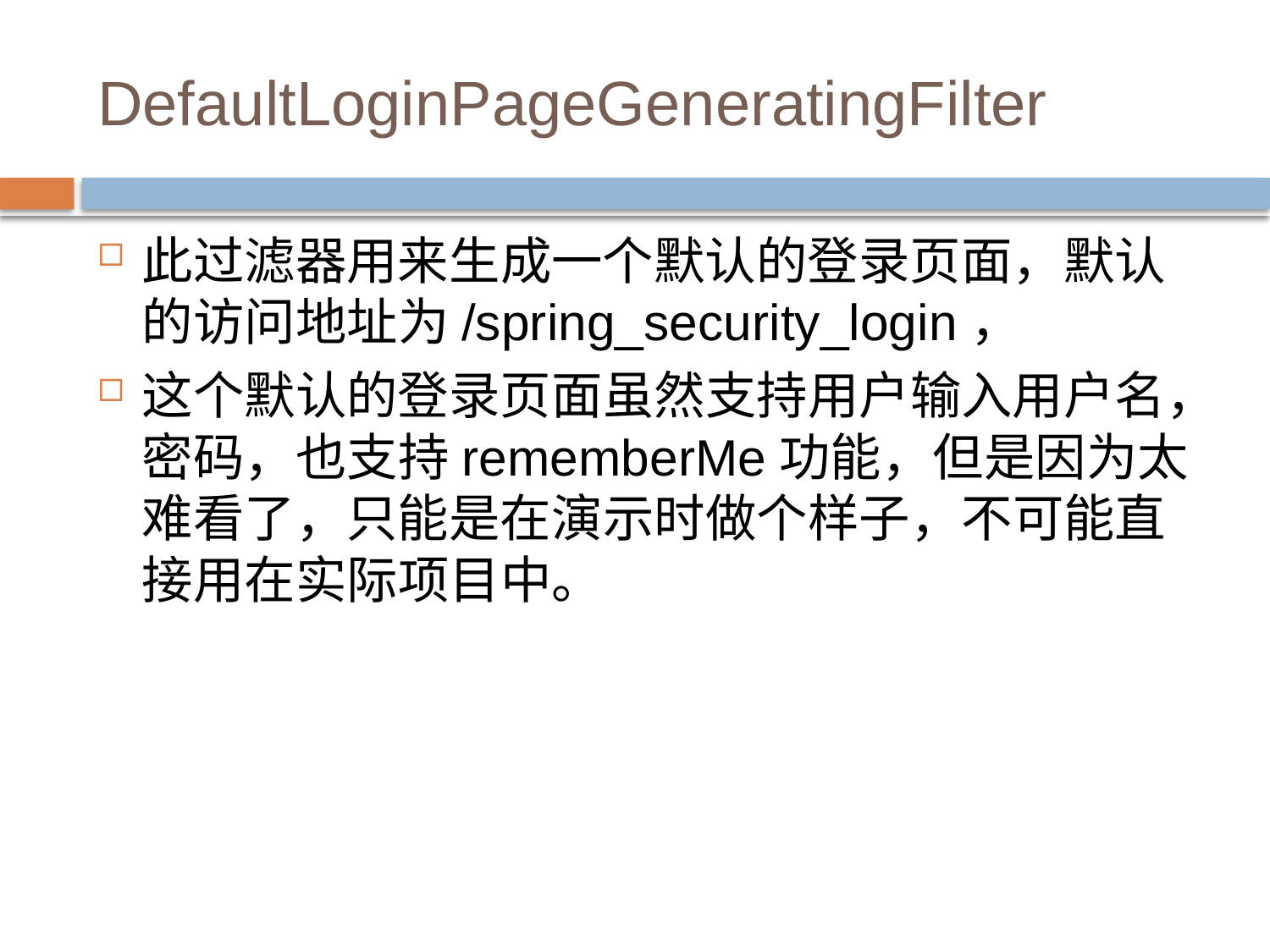

# DefaultLoginPageGeneratingFilter
此过滤器用来生成一个默认的登录页面，默认的访问地址为/spring_security_login，
这个默认的登录页面虽然支持用户输入用户名，密码，也支持rememberMe功能，但是因为太难看了，只能是在演示时做个样子，不可能直接用在实际项目中。